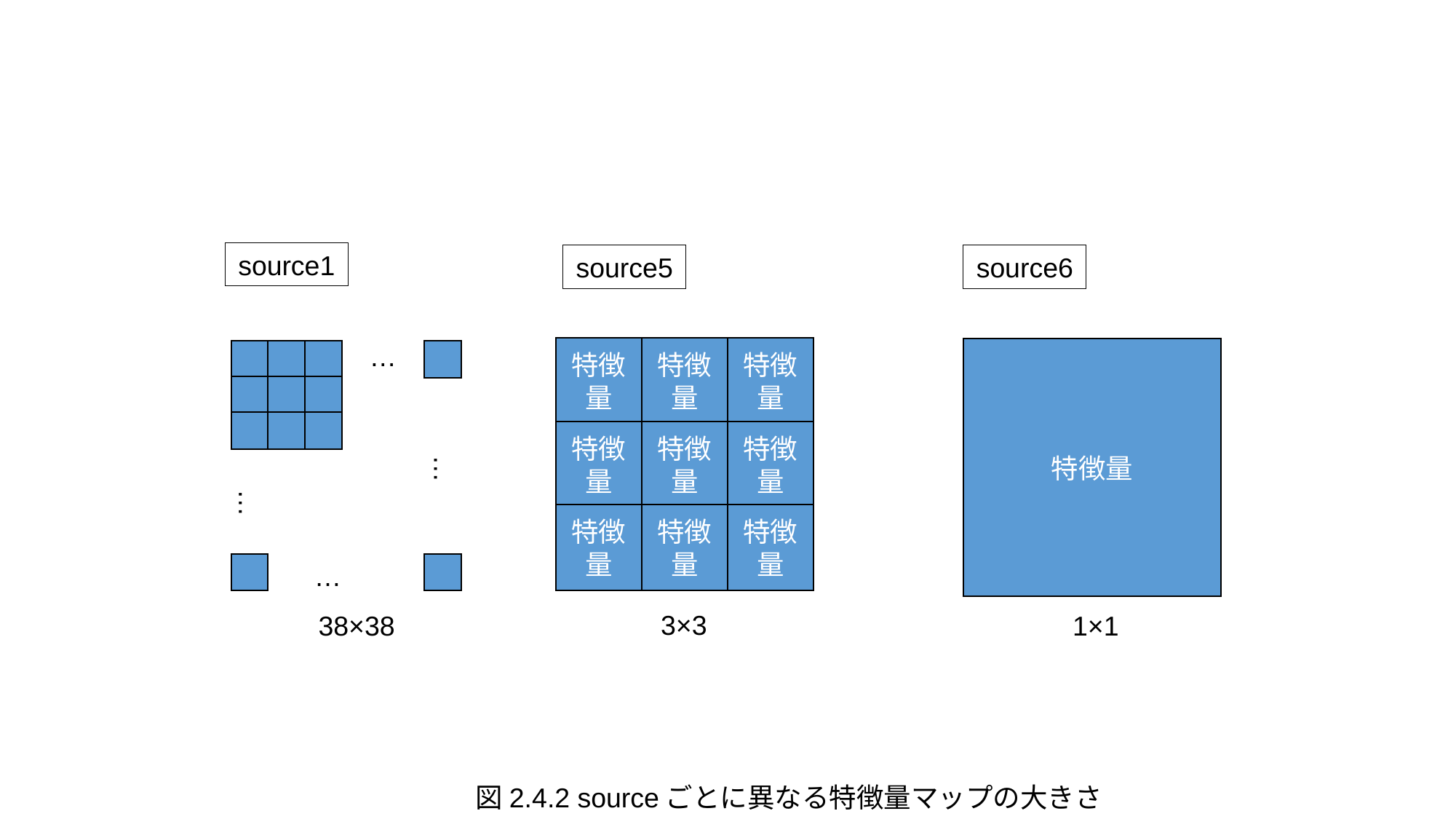

source1
source5
source6
…
特徴量
特徴量
特徴量
特徴量

特徴量
特徴量
特徴量
…
特徴量
特徴量
特徴量
…

…

3×3
38×38
1×1
図2.4.2 sourceごとに異なる特徴量マップの大きさ